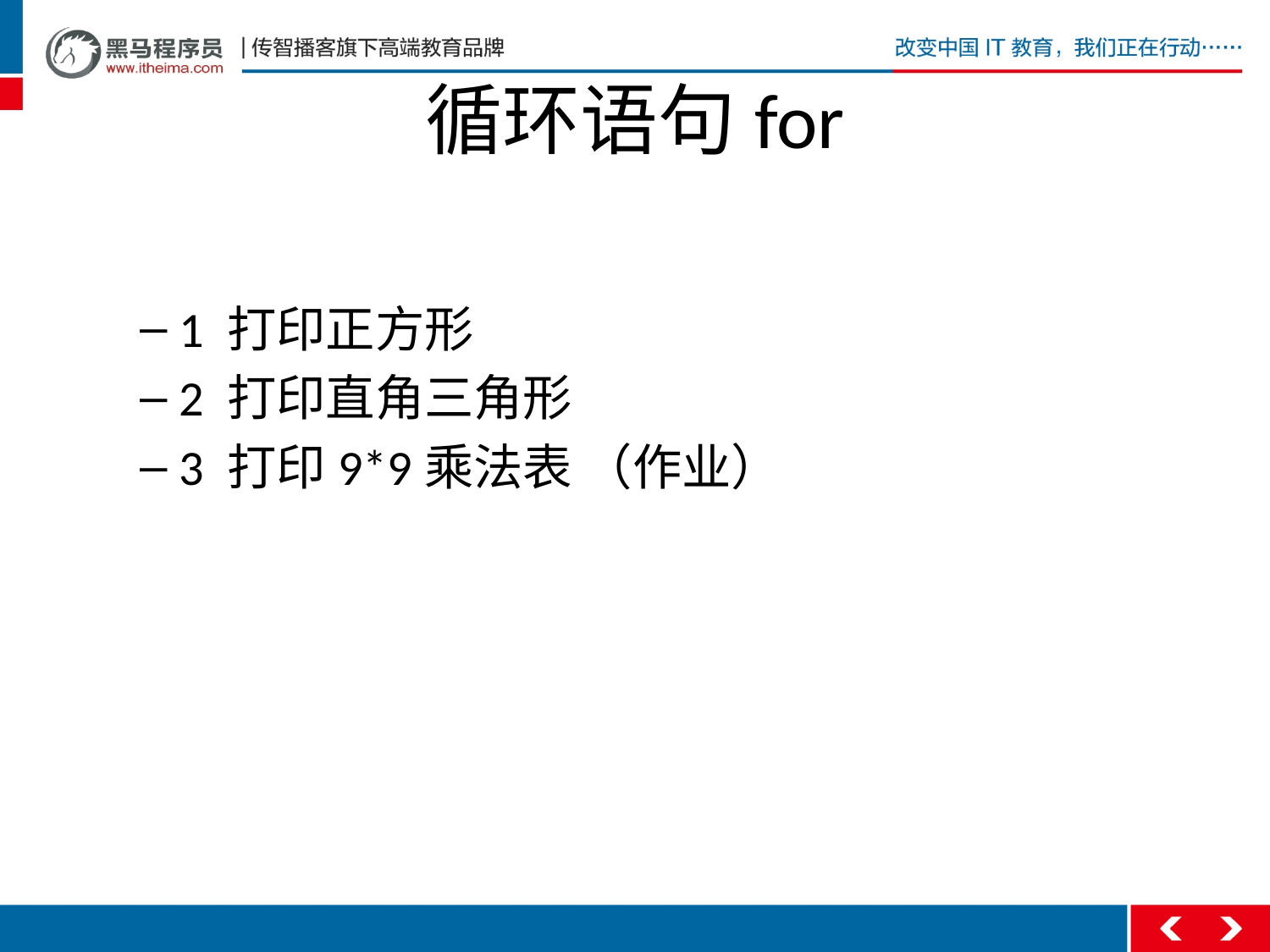

# 循环语句for

1 打印正方形
2 打印直角三角形
3 打印9*9乘法表 （作业）